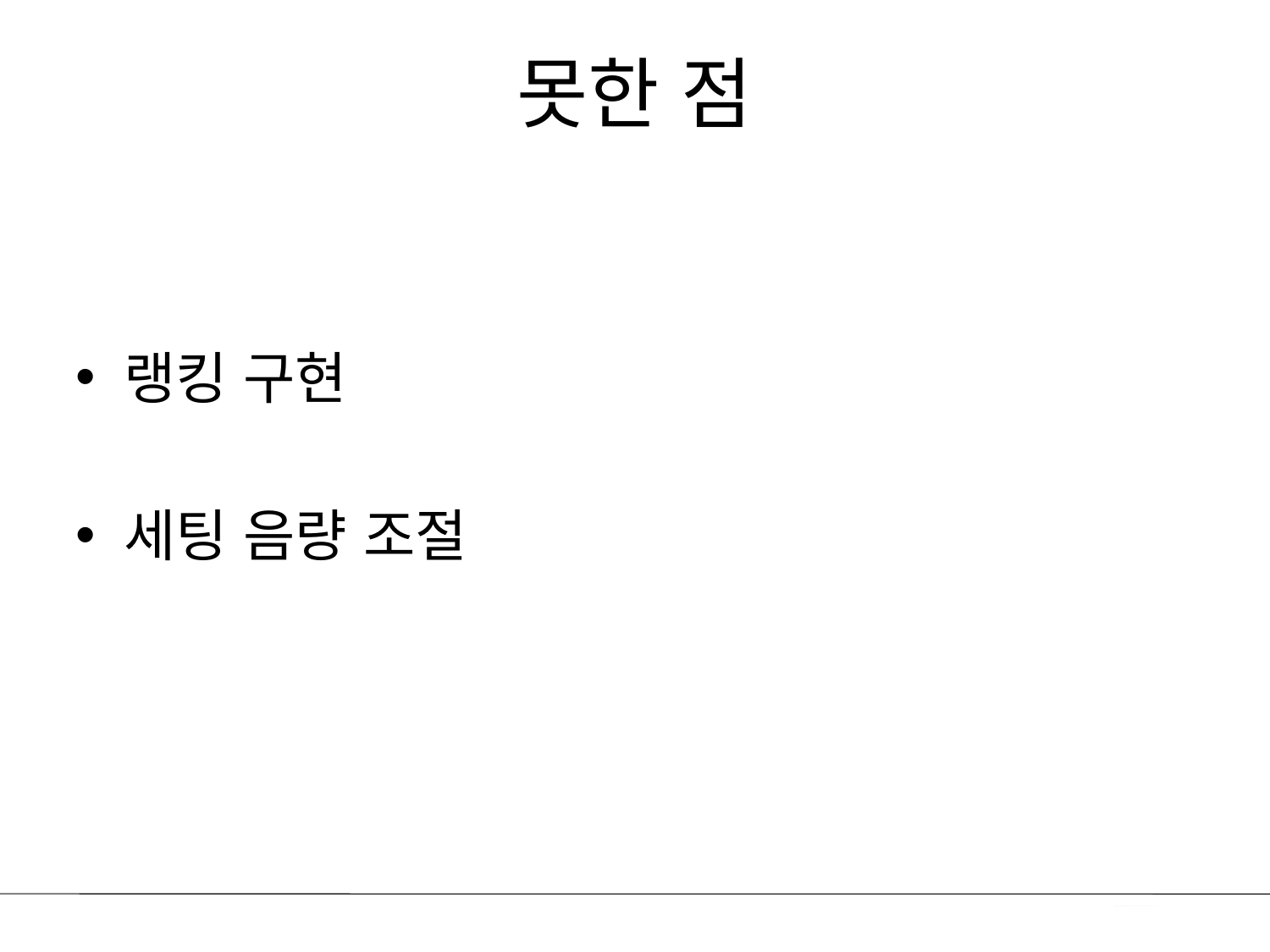

# 못한 점
랭킹 구현

세팅 음량 조절